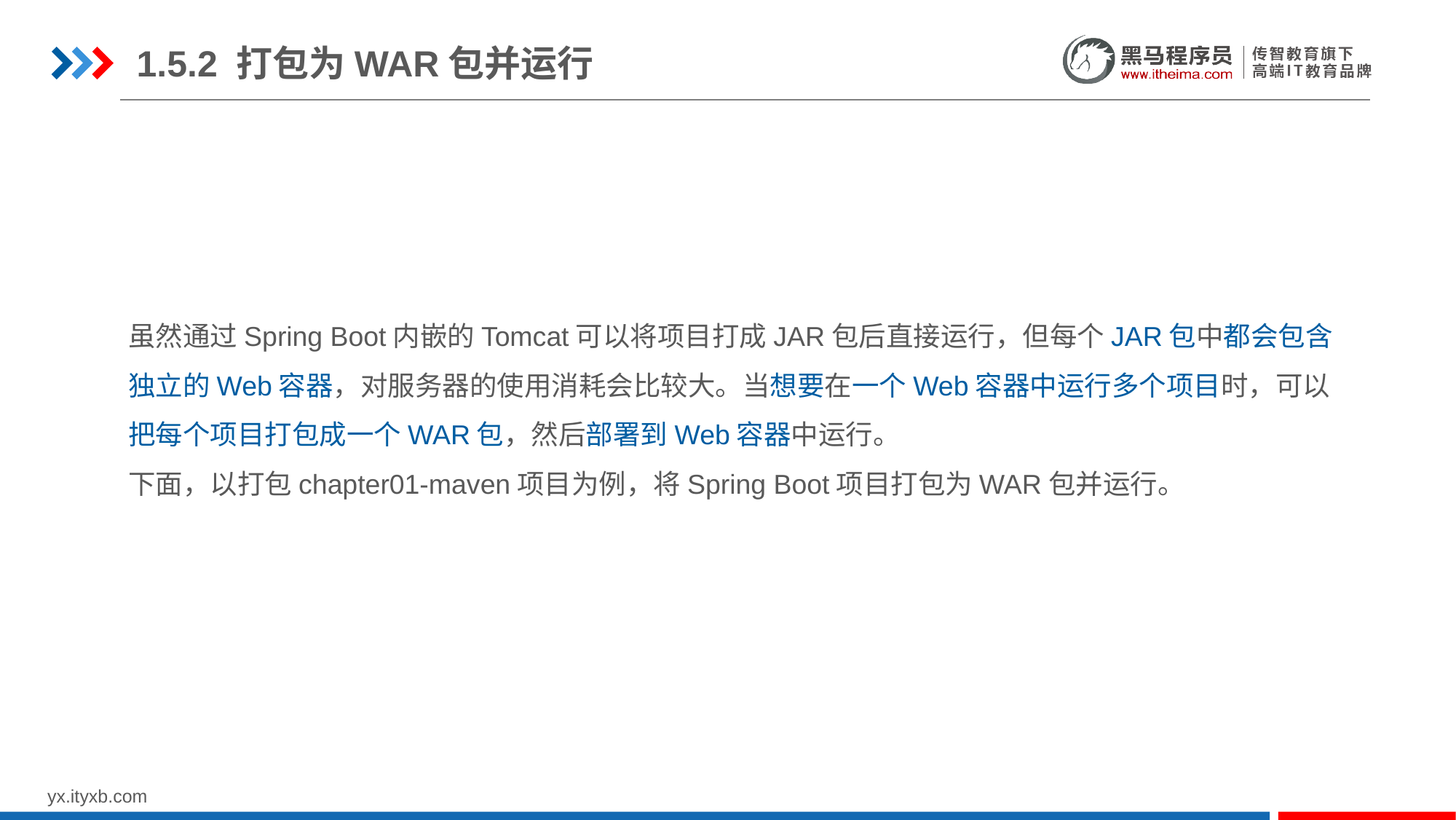

1.5.2 打包为WAR包并运行
虽然通过Spring Boot内嵌的Tomcat可以将项目打成JAR包后直接运行，但每个JAR包中都会包含独立的Web容器，对服务器的使用消耗会比较大。当想要在一个Web容器中运行多个项目时，可以把每个项目打包成一个WAR包，然后部署到Web容器中运行。
下面，以打包chapter01-maven项目为例，将Spring Boot项目打包为WAR包并运行。